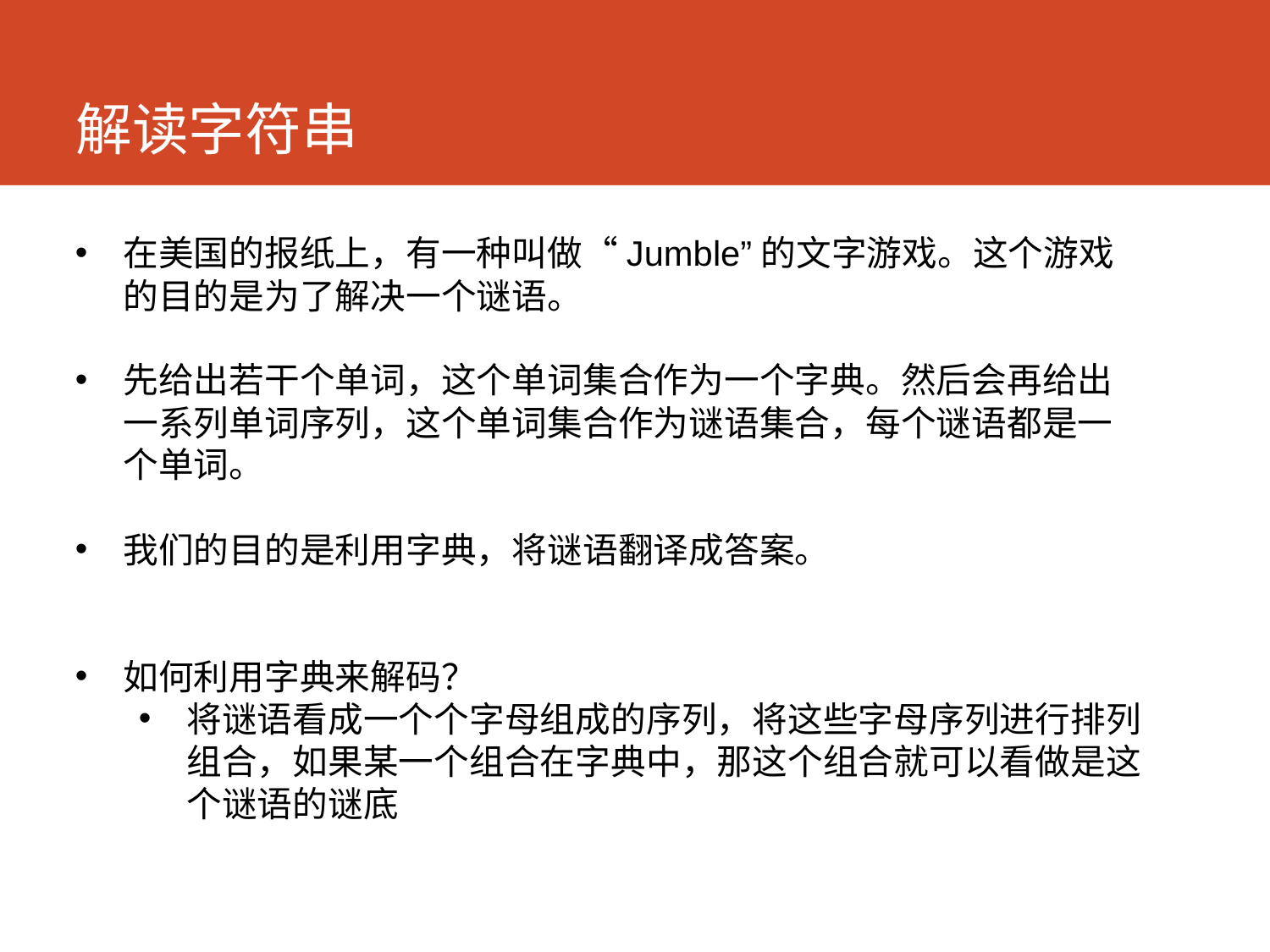

# 解读字符串
在美国的报纸上，有一种叫做“Jumble”的文字游戏。这个游戏的目的是为了解决一个谜语。

先给出若干个单词，这个单词集合作为一个字典。然后会再给出一系列单词序列，这个单词集合作为谜语集合，每个谜语都是一个单词。

我们的目的是利用字典，将谜语翻译成答案。

如何利用字典来解码？
将谜语看成一个个字母组成的序列，将这些字母序列进行排列组合，如果某一个组合在字典中，那这个组合就可以看做是这个谜语的谜底